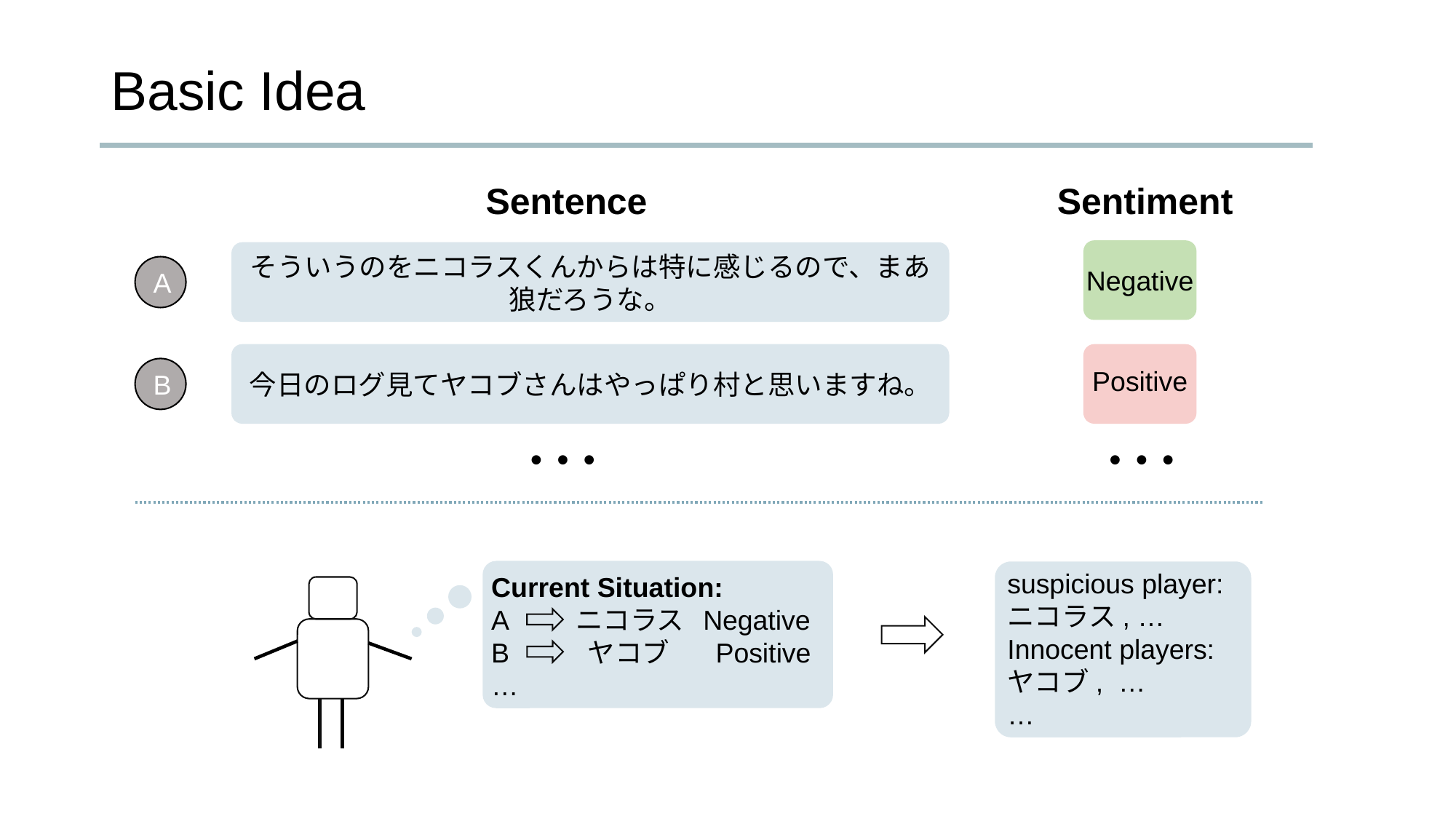

# Basic Idea
Sentence
Sentiment

Negative
そういうのをニコラスくんからは特に感じるので、まあ狼だろうな。
A
今日のログ見てヤコブさんはやっぱり村と思いますね。
B

Positive
●    ●    ●
●    ●    ●

suspicious player:
ニコラス, …
Innocent players:
ヤコブ,  …
…

Current Situation:
A        ニコラス  Negative
B     　 ヤコブ　  Positive
…